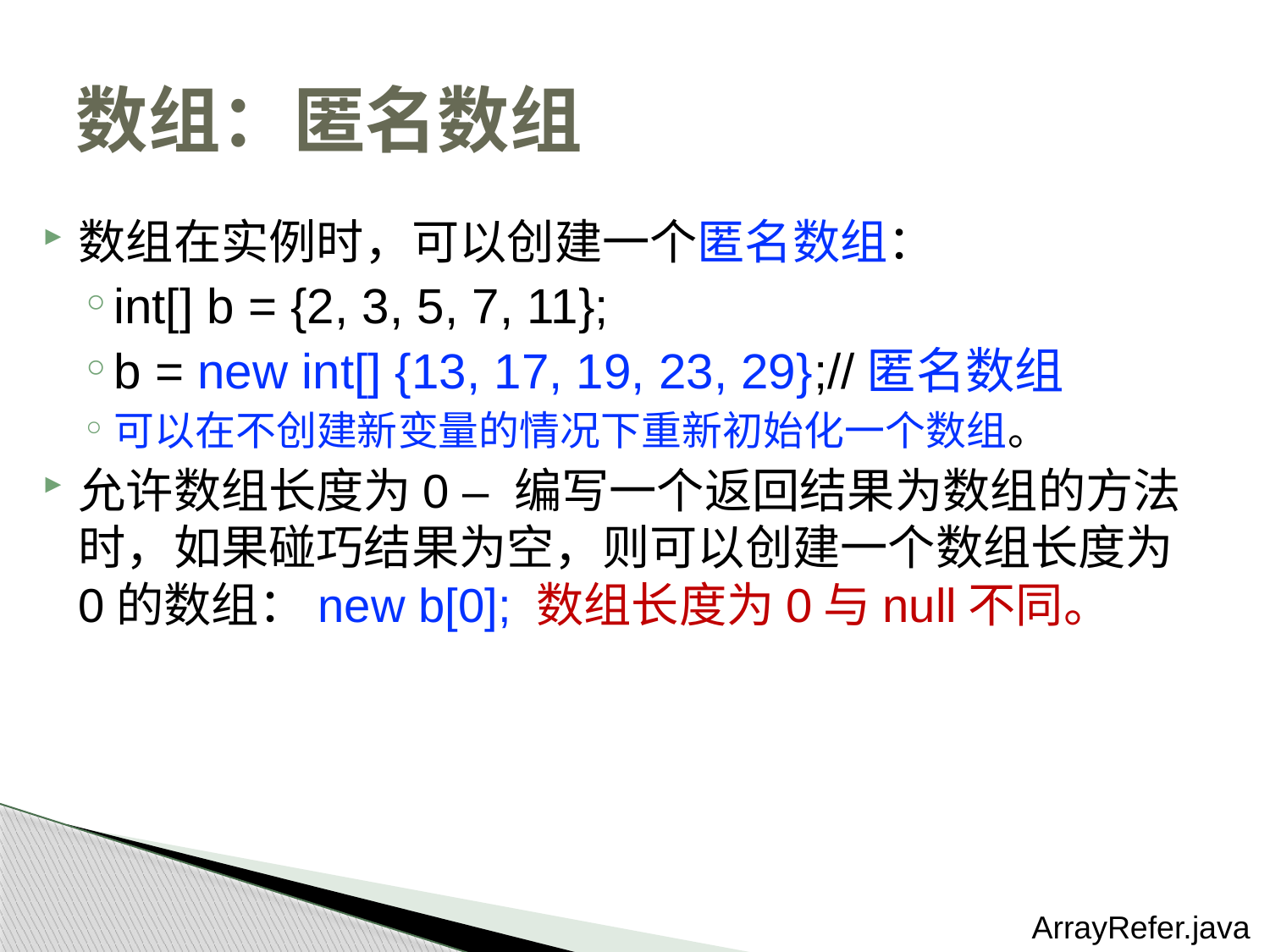

# 数组：匿名数组
数组在实例时，可以创建一个匿名数组：
int[] b = {2, 3, 5, 7, 11};
b = new int[] {13, 17, 19, 23, 29};//匿名数组
可以在不创建新变量的情况下重新初始化一个数组。
允许数组长度为0 – 编写一个返回结果为数组的方法时，如果碰巧结果为空，则可以创建一个数组长度为0的数组：new b[0]; 数组长度为0与null不同。
ArrayRefer.java